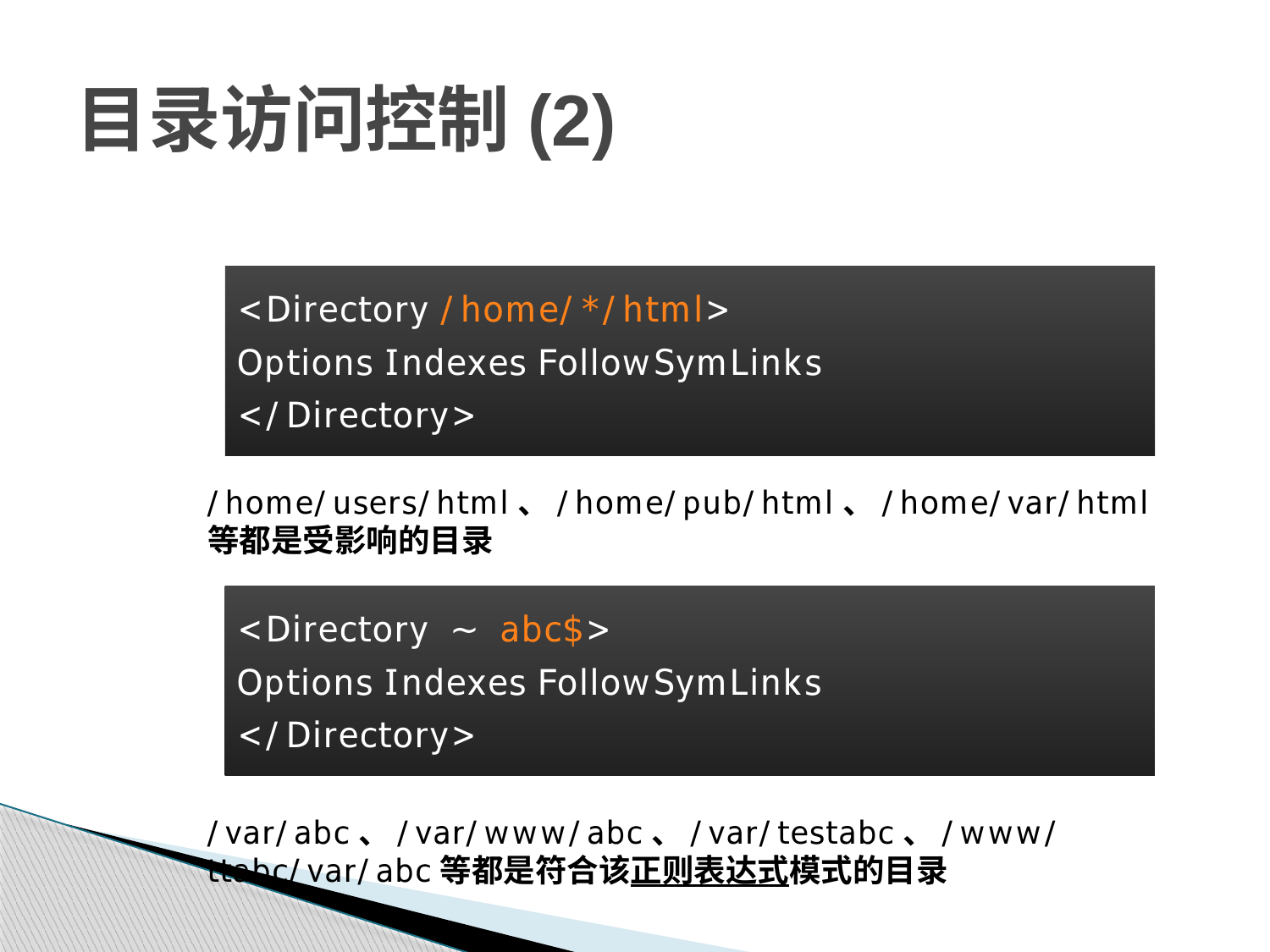

# 目录访问控制(2)

<Directory /home/*/html>
Options Indexes FollowSymLinks
</Directory>
/home/users/html、/home/pub/html、/home/var/html等都是受影响的目录
<Directory  ~  abc$>
Options Indexes FollowSymLinks
</Directory>
/var/abc、/var/www/abc、/var/testabc、/www/ttabc/var/abc等都是符合该正则表达式模式的目录